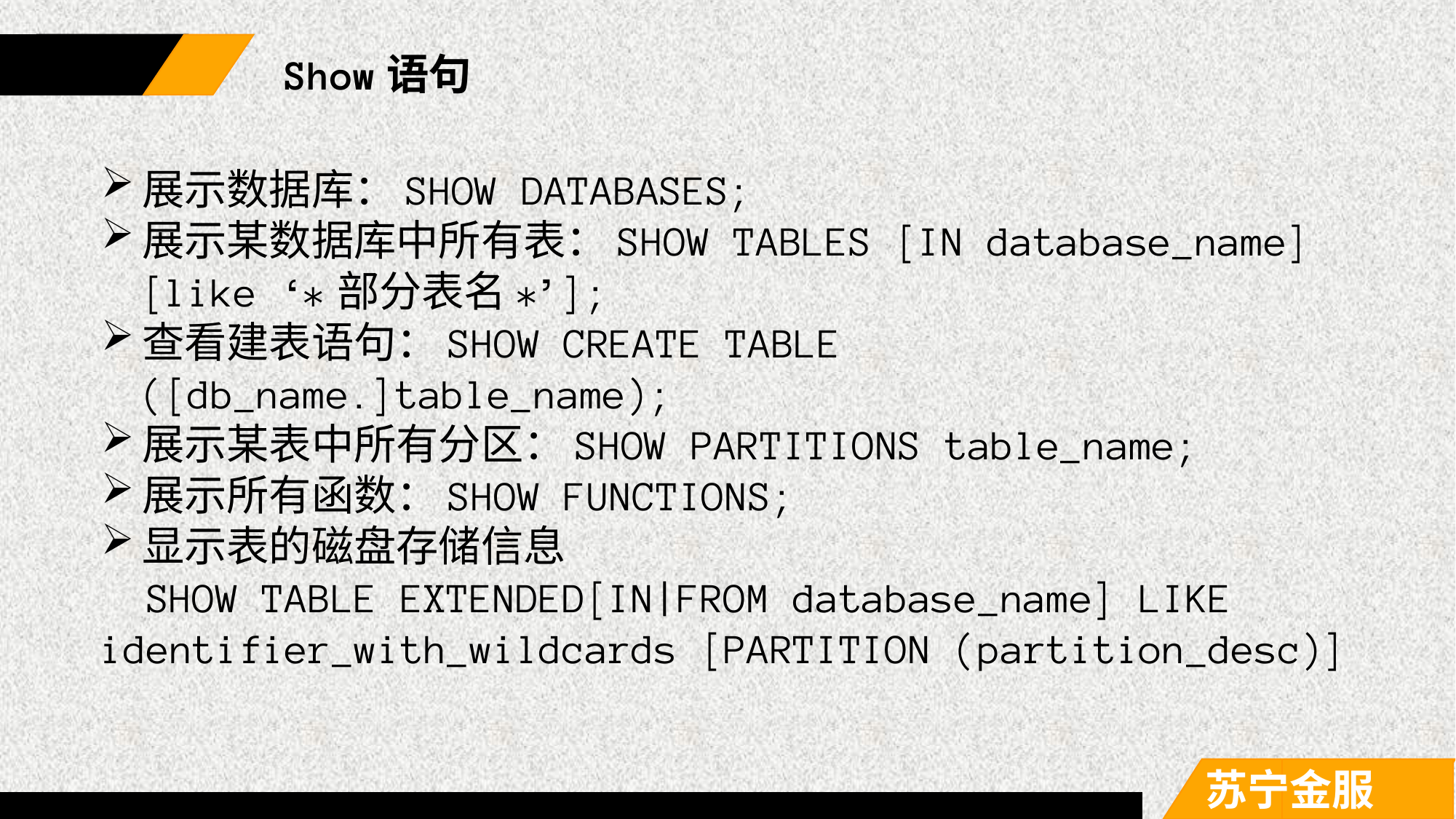

Show语句
展示数据库：SHOW DATABASES;
展示某数据库中所有表：SHOW TABLES [IN database_name][like ‘*部分表名*’];
查看建表语句：SHOW CREATE TABLE ([db_name.]table_name);
展示某表中所有分区：SHOW PARTITIONS table_name;
展示所有函数：SHOW FUNCTIONS;
显示表的磁盘存储信息
  SHOW TABLE EXTENDED[IN|FROM database_name] LIKE identifier_with_wildcards [PARTITION (partition_desc)]